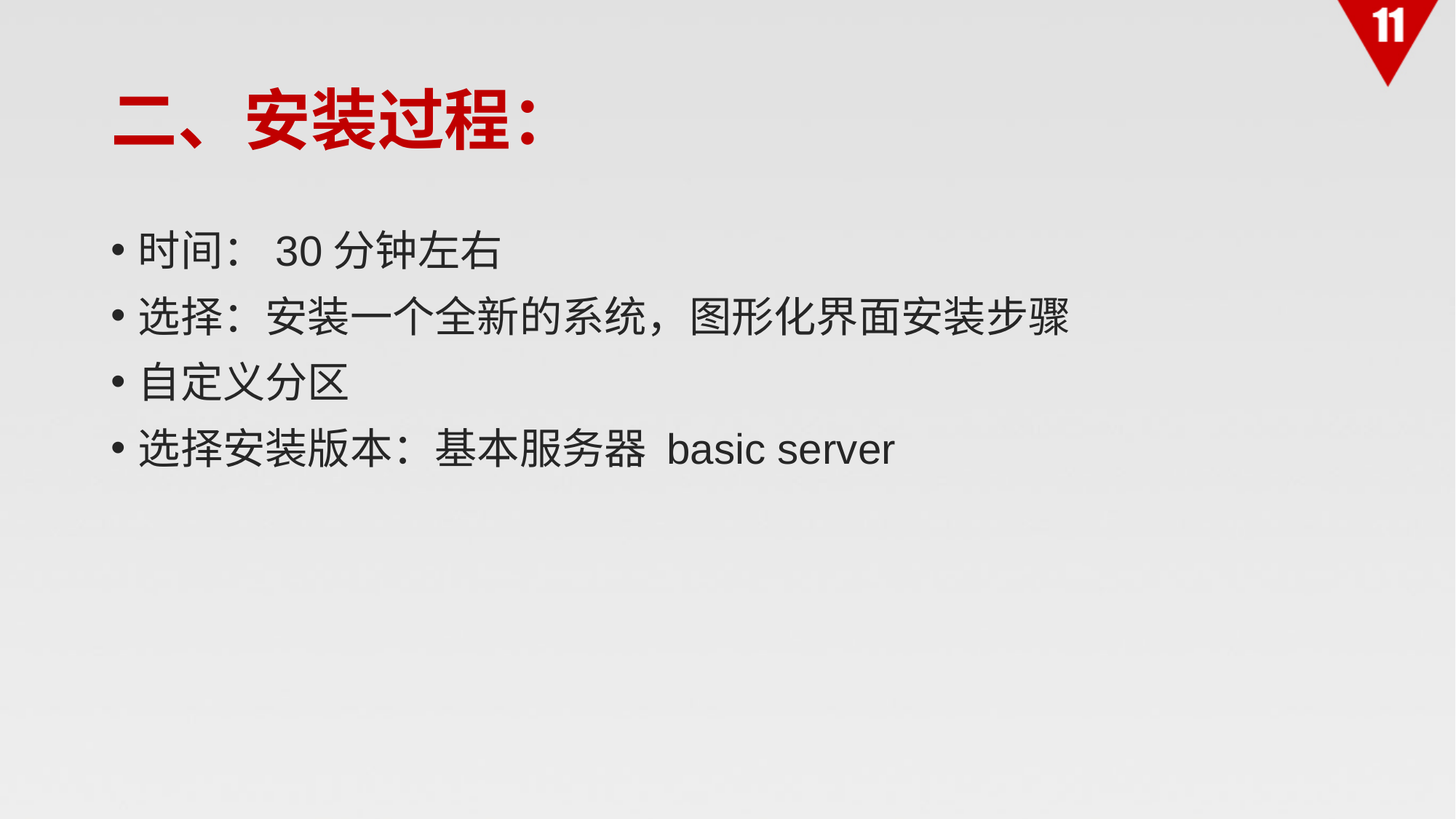

# 二、安装过程：
时间：30分钟左右
选择：安装一个全新的系统，图形化界面安装步骤
自定义分区
选择安装版本：基本服务器 basic server